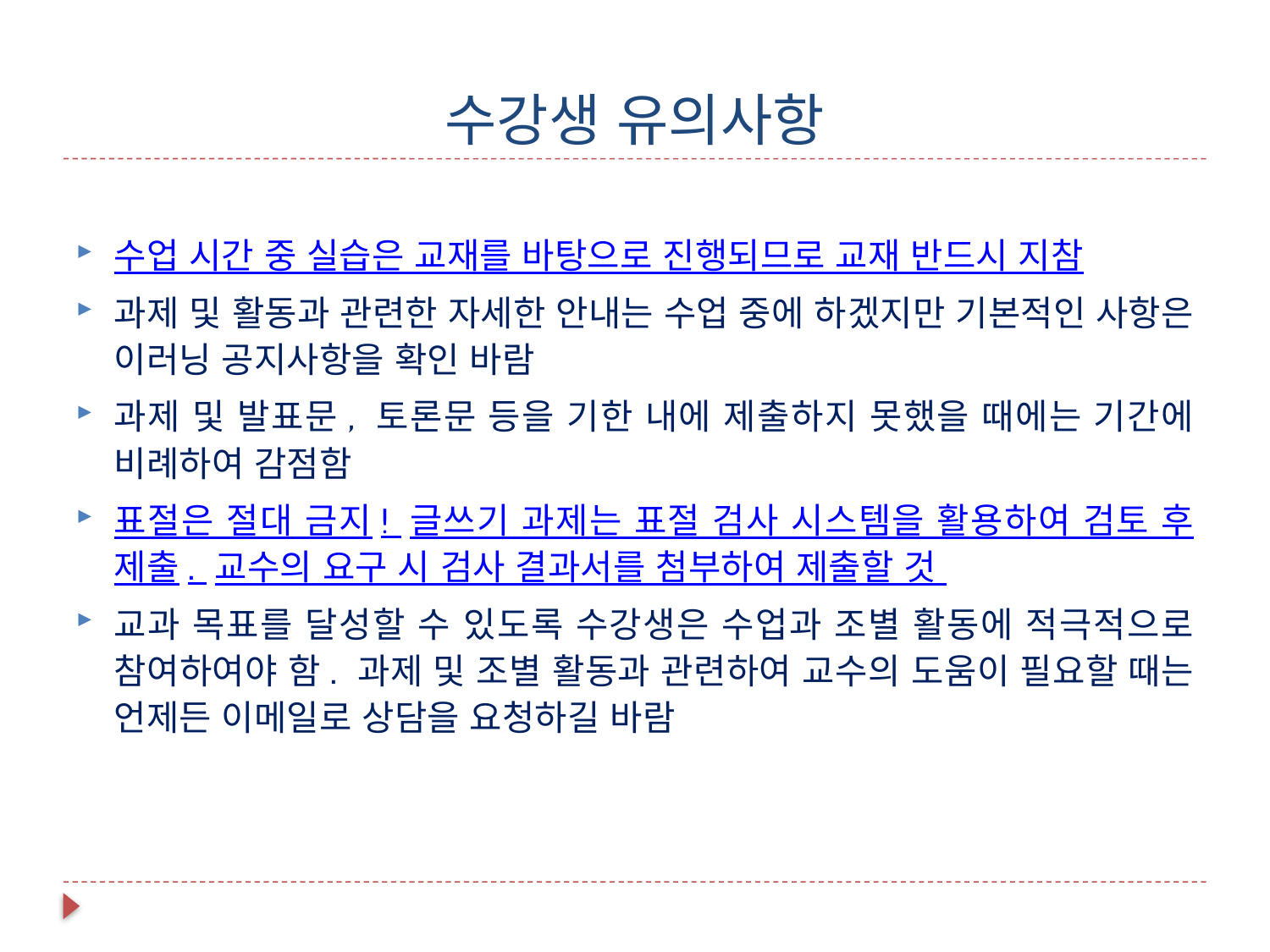

# 수강생 유의사항

수업 시간 중 실습은 교재를 바탕으로 진행되므로 교재 반드시 지참
과제 및 활동과 관련한 자세한 안내는 수업 중에 하겠지만 기본적인 사항은 이러닝 공지사항을 확인 바람
과제 및 발표문, 토론문 등을 기한 내에 제출하지 못했을 때에는 기간에 비례하여 감점함
표절은 절대 금지! 글쓰기 과제는 표절 검사 시스템을 활용하여 검토 후 제출. 교수의 요구 시 검사 결과서를 첨부하여 제출할 것
교과 목표를 달성할 수 있도록 수강생은 수업과 조별 활동에 적극적으로 참여하여야 함. 과제 및 조별 활동과 관련하여 교수의 도움이 필요할 때는 언제든 이메일로 상담을 요청하길 바람